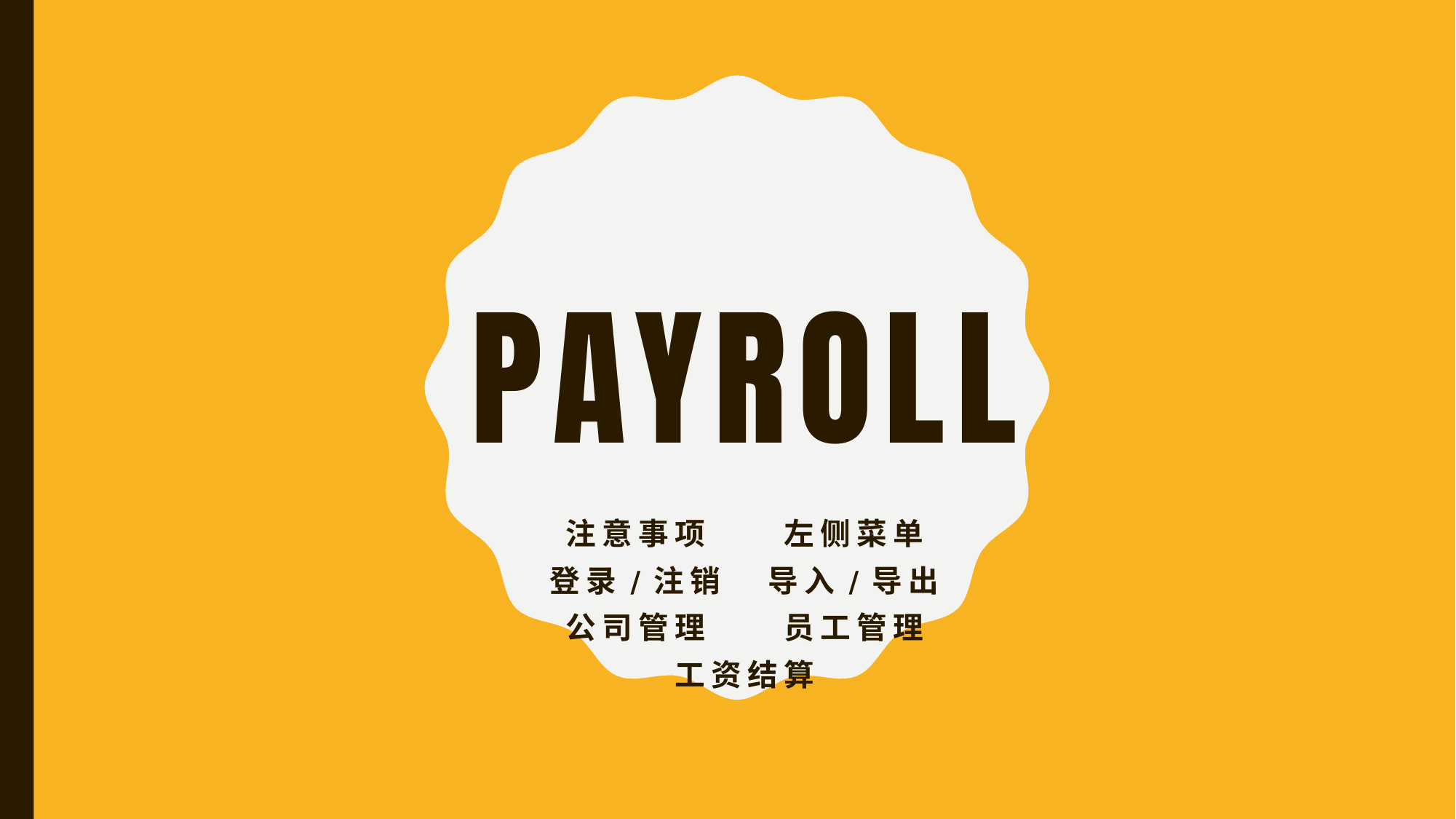

# Payroll
注意事项	左侧菜单
登录/注销	导入/导出
公司管理	员工管理
工资结算